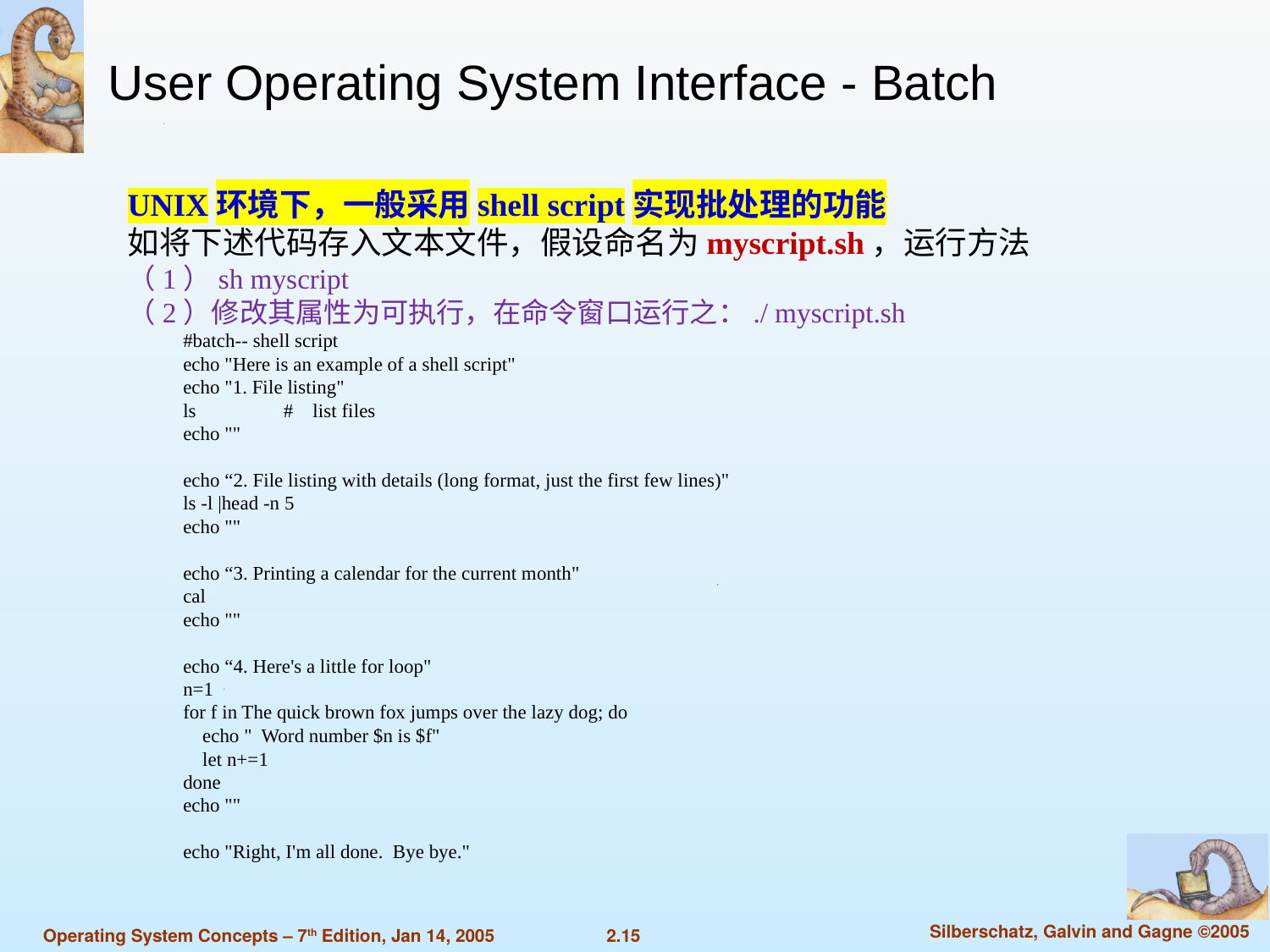

User Operating System Interface - Batch
UNIX环境下，一般采用shell script实现批处理的功能
如将下述代码存入文本文件，假设命名为myscript.sh，运行方法
（1）sh myscript
（2）修改其属性为可执行，在命令窗口运行之：./ myscript.sh
#batch-- shell script
echo "Here is an example of a shell script"
echo "1. File listing"
ls                  #    list files
echo ""

echo “2. File listing with details (long format, just the first few lines)"
ls -l |head -n 5
echo ""

echo “3. Printing a calendar for the current month"
cal
echo ""

echo “4. Here's a little for loop"
n=1
for f in The quick brown fox jumps over the lazy dog; do
    echo "  Word number $n is $f"
    let n+=1
done
echo ""

echo "Right, I'm all done.  Bye bye."